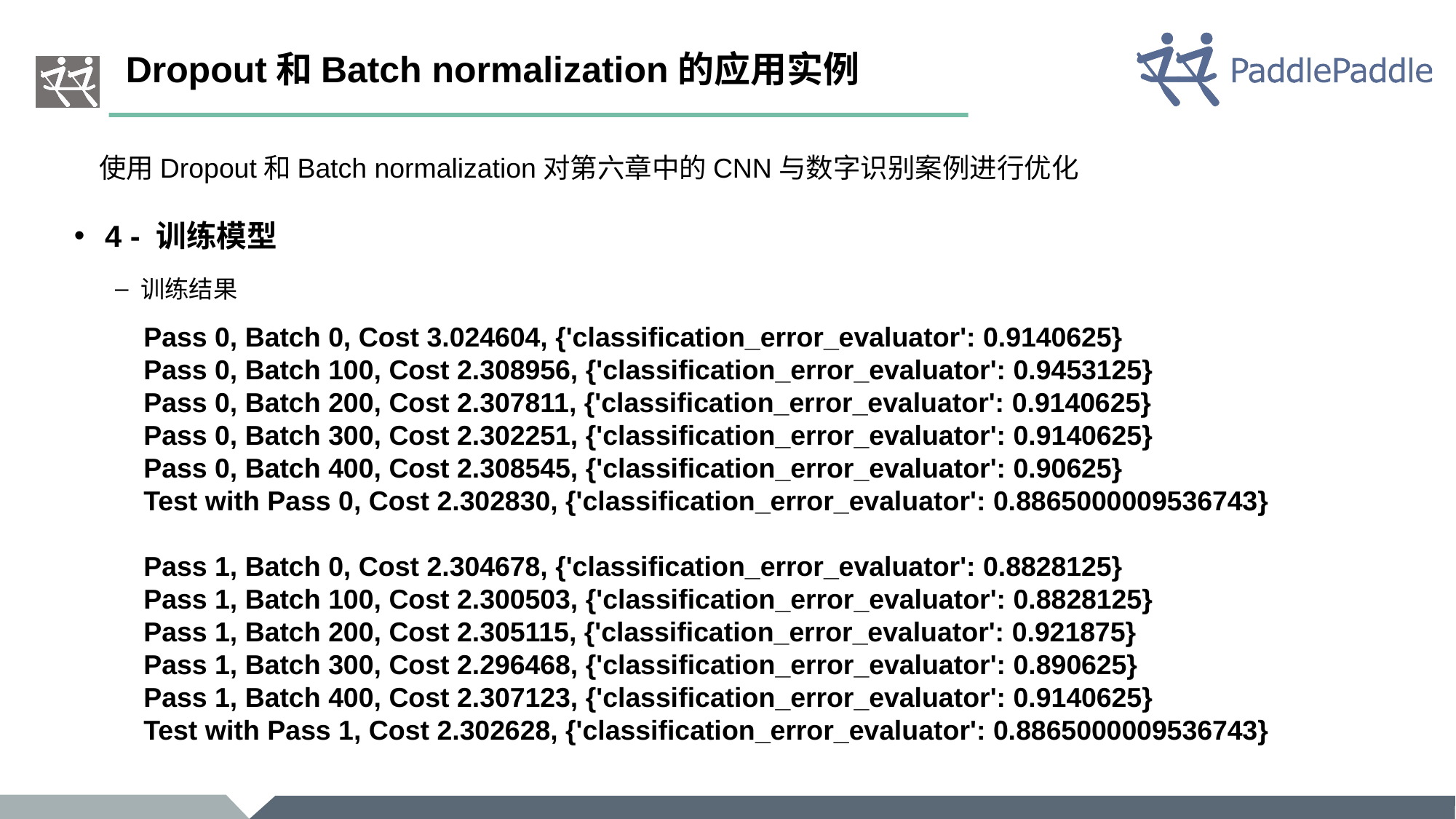

# Dropout和Batch normalization的应用实例
使用Dropout和Batch normalization对第六章中的CNN与数字识别案例进行优化
4 - 训练模型
训练结果
Pass 0, Batch 0, Cost 3.024604, {'classification_error_evaluator': 0.9140625}
Pass 0, Batch 100, Cost 2.308956, {'classification_error_evaluator': 0.9453125}
Pass 0, Batch 200, Cost 2.307811, {'classification_error_evaluator': 0.9140625}
Pass 0, Batch 300, Cost 2.302251, {'classification_error_evaluator': 0.9140625}
Pass 0, Batch 400, Cost 2.308545, {'classification_error_evaluator': 0.90625}
Test with Pass 0, Cost 2.302830, {'classification_error_evaluator': 0.8865000009536743}

Pass 1, Batch 0, Cost 2.304678, {'classification_error_evaluator': 0.8828125}
Pass 1, Batch 100, Cost 2.300503, {'classification_error_evaluator': 0.8828125}
Pass 1, Batch 200, Cost 2.305115, {'classification_error_evaluator': 0.921875}
Pass 1, Batch 300, Cost 2.296468, {'classification_error_evaluator': 0.890625}
Pass 1, Batch 400, Cost 2.307123, {'classification_error_evaluator': 0.9140625}
Test with Pass 1, Cost 2.302628, {'classification_error_evaluator': 0.8865000009536743}